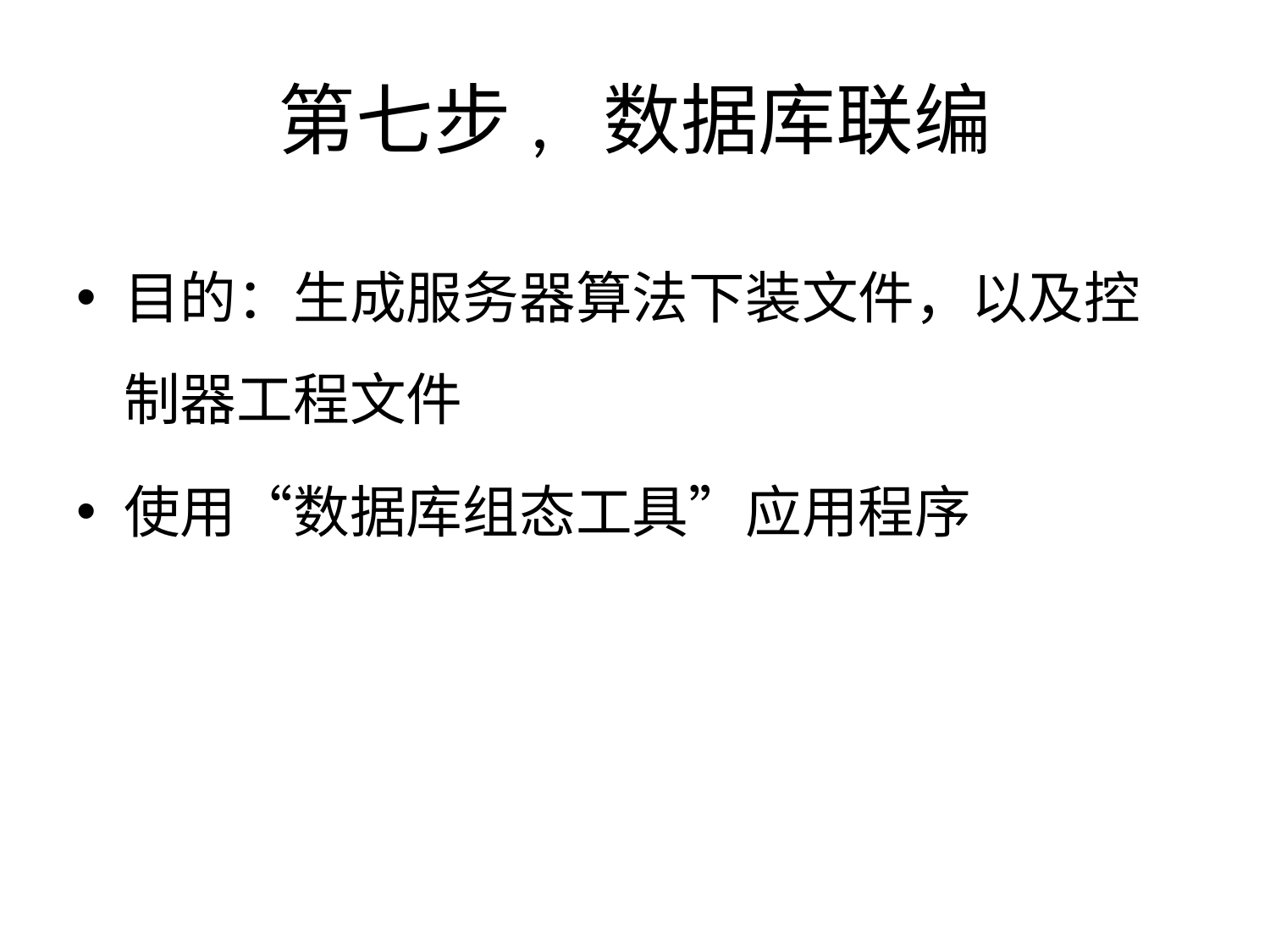

# 第七步,  数据库联编
目的：生成服务器算法下装文件，以及控制器工程文件
使用“数据库组态工具”应用程序